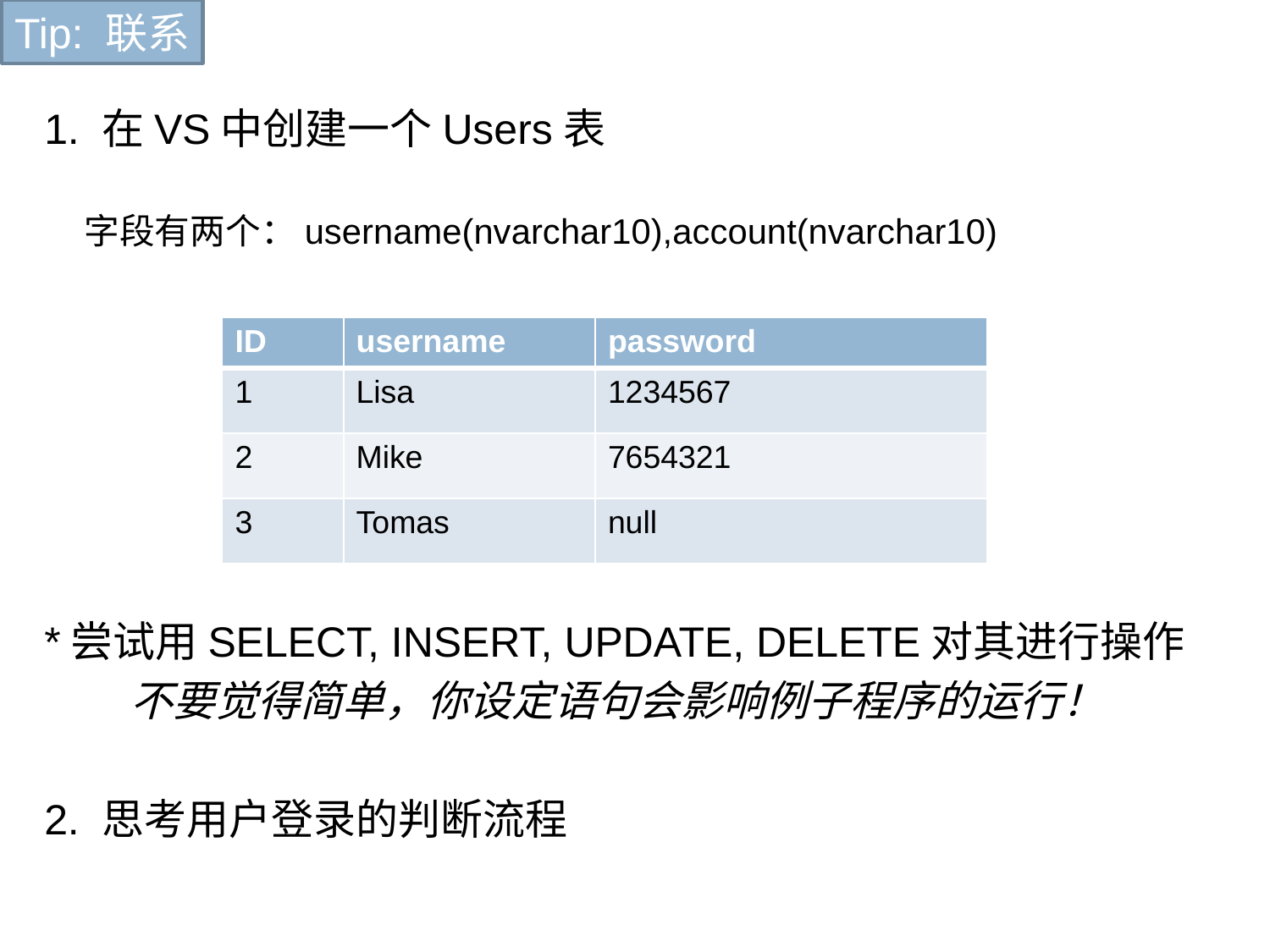

Tip: 联系
6.1 一性回归
1. 在VS中创建一个Users表

    字段有两个：username(nvarchar10),account(nvarchar10)

*尝试用SELECT, INSERT, UPDATE, DELETE对其进行操作
        不要觉得简单，你设定语句会影响例子程序的运行！

2. 思考用户登录的判断流程

| ID | username | password |
| --- | --- | --- |
| 1 | Lisa | 1234567 |
| 2 | Mike | 7654321 |
| 3 | Tomas | null |